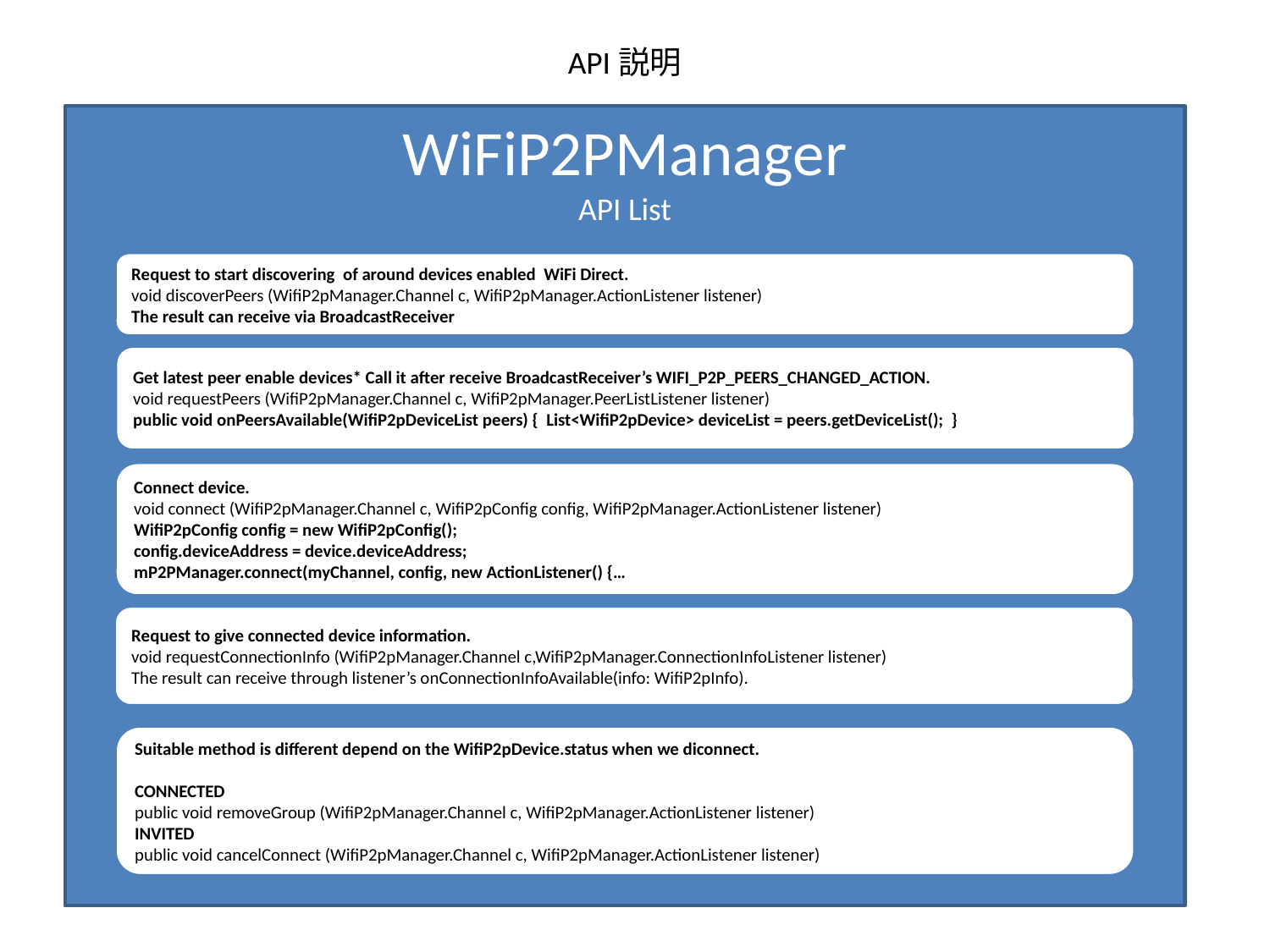

API説明
WiFiP2PManager
API List

Request to start discovering  of around devices enabled  WiFi Direct.
void discoverPeers (WifiP2pManager.Channel c, WifiP2pManager.ActionListener listener)
The result can receive via BroadcastReceiver
Get latest peer enable devices* Call it after receive BroadcastReceiver’s WIFI_P2P_PEERS_CHANGED_ACTION.
void requestPeers (WifiP2pManager.Channel c, WifiP2pManager.PeerListListener listener)
public void onPeersAvailable(WifiP2pDeviceList peers) {  List<WifiP2pDevice> deviceList = peers.getDeviceList();  }
Connect device.
void connect (WifiP2pManager.Channel c, WifiP2pConfig config, WifiP2pManager.ActionListener listener)
WifiP2pConfig config = new WifiP2pConfig();
config.deviceAddress = device.deviceAddress;
mP2PManager.connect(myChannel, config, new ActionListener() {…
Request to give connected device information.
void requestConnectionInfo (WifiP2pManager.Channel c,WifiP2pManager.ConnectionInfoListener listener)
The result can receive through listener’s onConnectionInfoAvailable(info: WifiP2pInfo).
Suitable method is different depend on the WifiP2pDevice.status when we diconnect.

CONNECTED
public void removeGroup (WifiP2pManager.Channel c, WifiP2pManager.ActionListener listener)
INVITED
public void cancelConnect (WifiP2pManager.Channel c, WifiP2pManager.ActionListener listener)